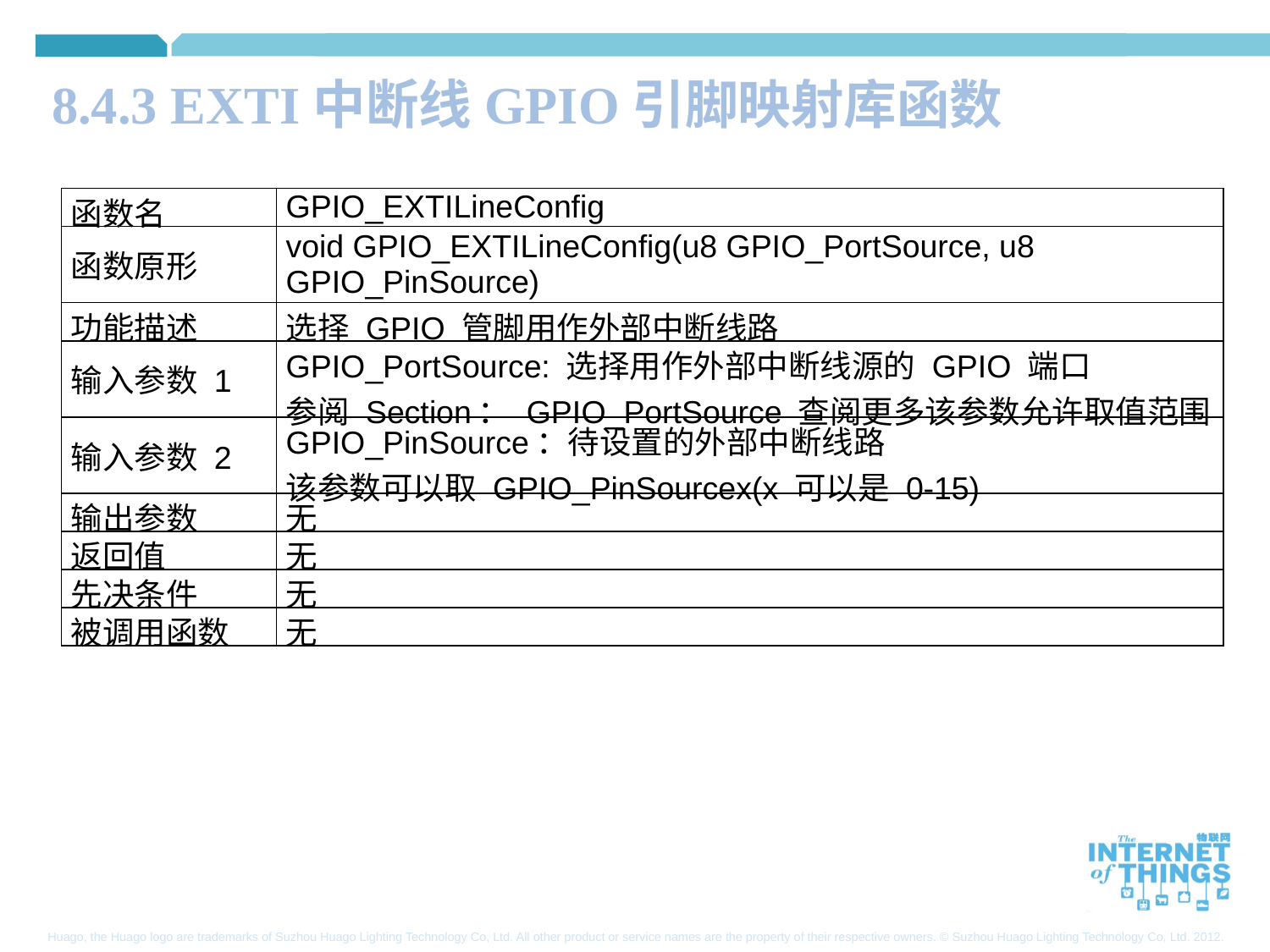

8.4.3 EXTI中断线GPIO引脚映射库函数
| 函数名 | GPIO\_EXTILineConfig |
| --- | --- |
| 函数原形 | void GPIO\_EXTILineConfig(u8 GPIO\_PortSource, u8 GPIO\_PinSource) |
| 功能描述 | 选择 GPIO 管脚用作外部中断线路 |
| 输入参数 1 | GPIO\_PortSource: 选择用作外部中断线源的 GPIO 端口 参阅 Section： GPIO\_PortSource 查阅更多该参数允许取值范围 |
| 输入参数 2 | GPIO\_PinSource：待设置的外部中断线路 该参数可以取 GPIO\_PinSourcex(x 可以是 0-15) |
| 输出参数 | 无 |
| 返回值 | 无 |
| 先决条件 | 无 |
| 被调用函数 | 无 |